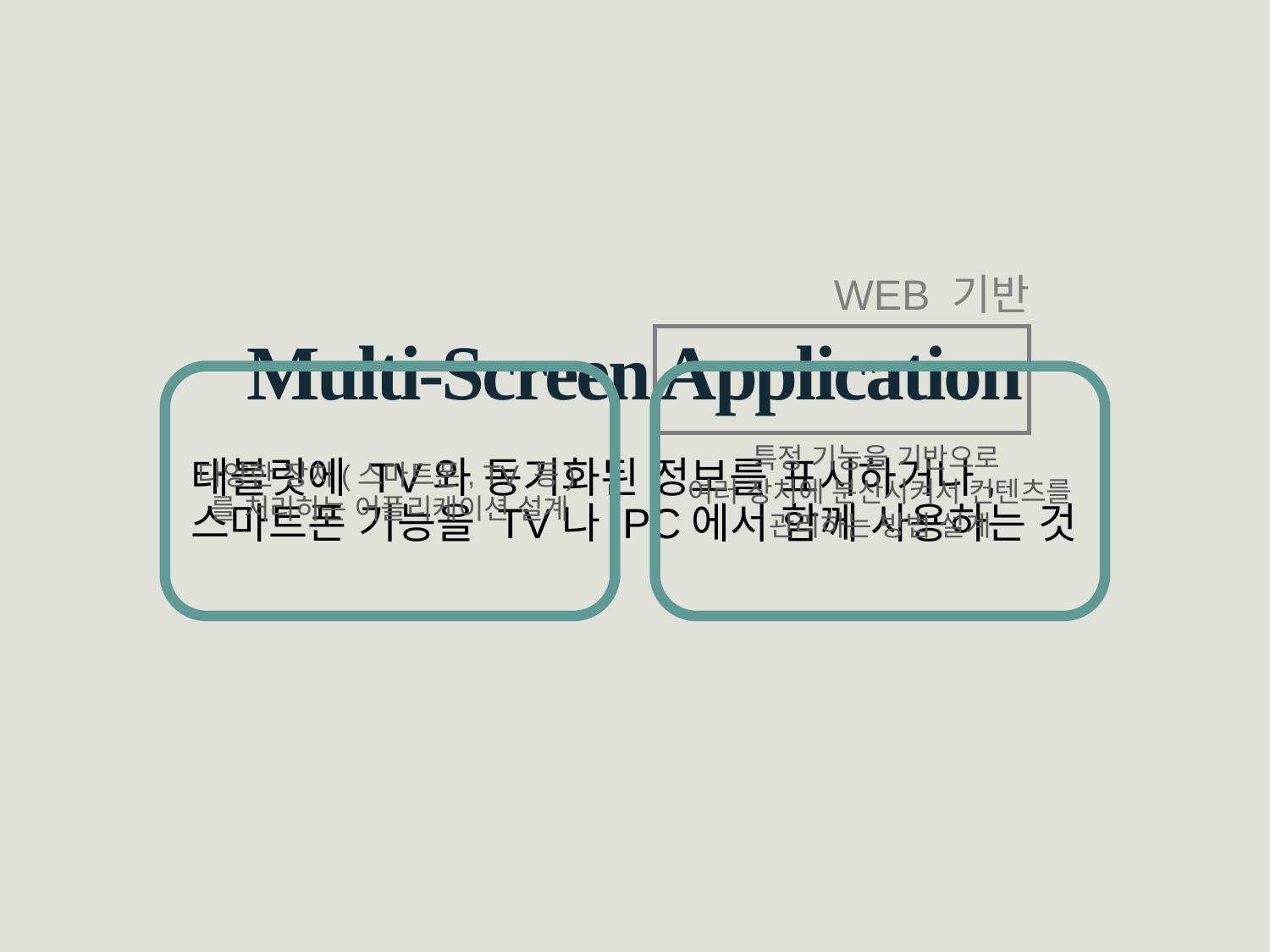

WEB 기반

Multi-Screen Application
다양한 장치(스마트폰, TV 등)를 처리하는 어플리케이션 설계
특정 기능을 기반으로
여러 장치에 분산시켜서 컨텐츠를 관리하는 방법 설계
태블릿에 TV와 동기화된 정보를 표시하거나,
스마트폰 기능을 TV나 PC에서 함께 사용하는 것